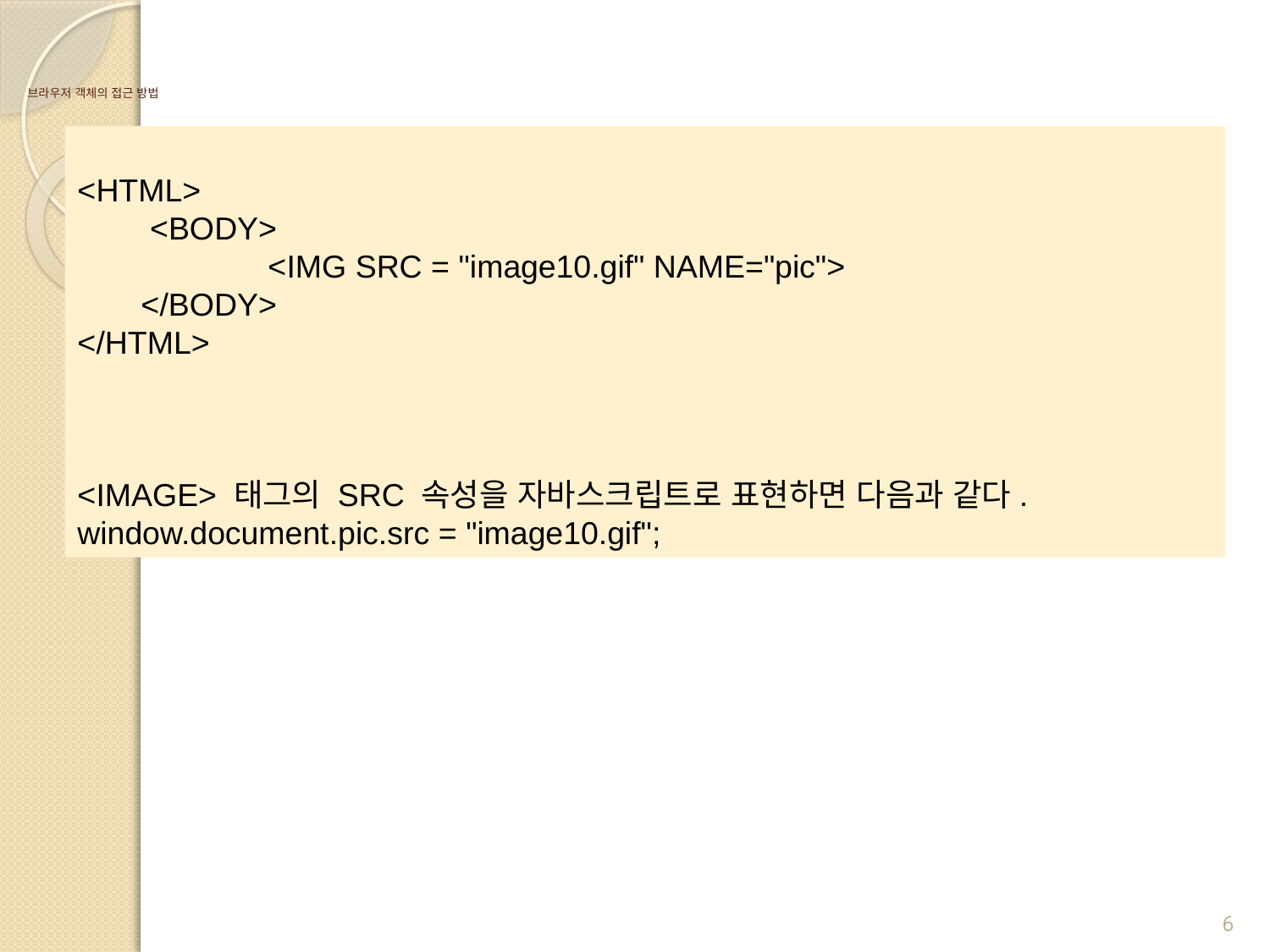

# 브라우저 객체의 접근 방법

<HTML>
 <BODY>
 	<IMG SRC = "image10.gif" NAME="pic">
</BODY>
</HTML>

<IMAGE> 태그의 SRC 속성을 자바스크립트로 표현하면 다음과 같다.
window.document.pic.src = "image10.gif";
6